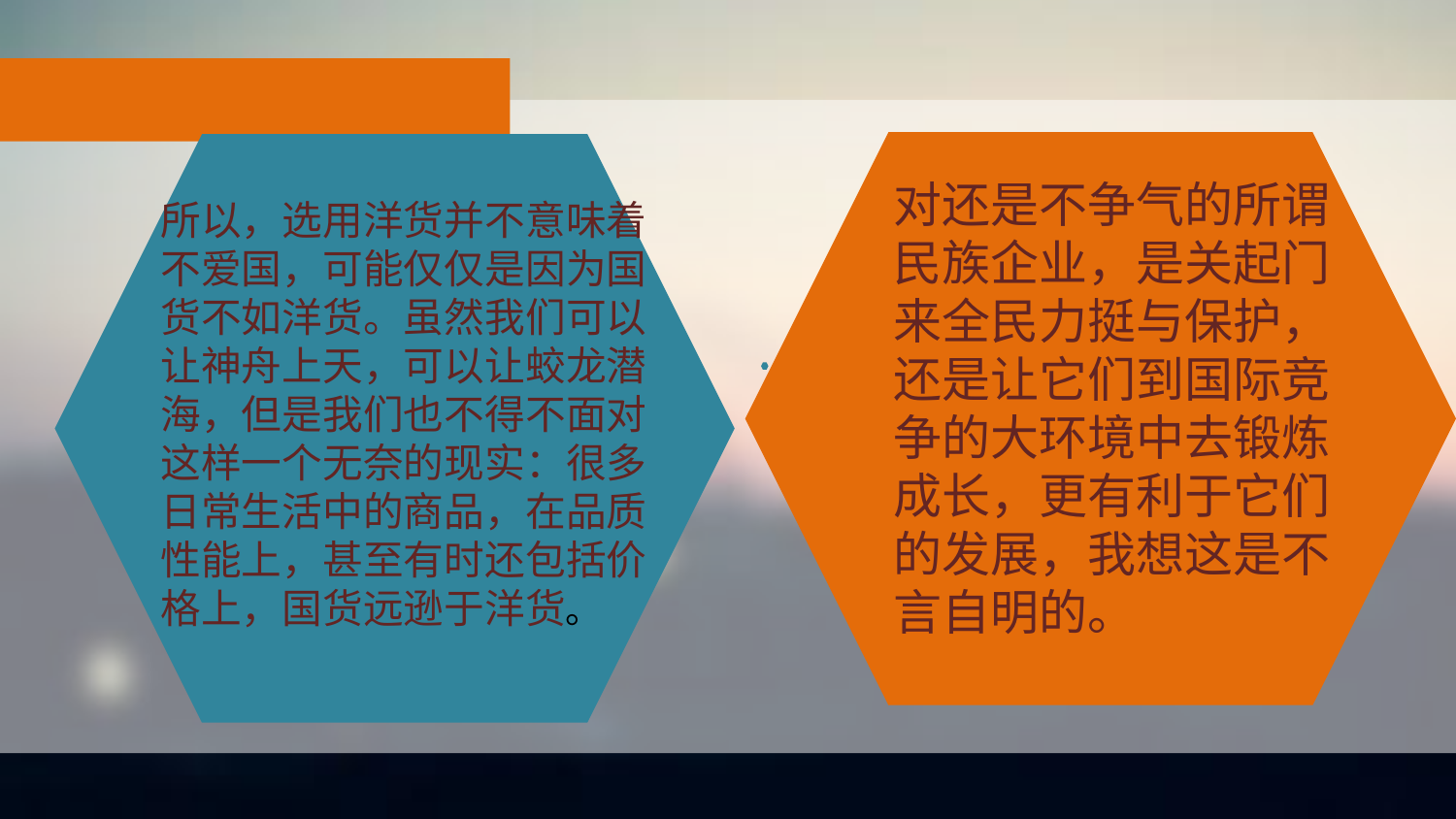

对还是不争气的所谓民族企业，是关起门来全民力挺与保护，还是让它们到国际竞争的大环境中去锻炼成长，更有利于它们的发展，我想这是不言自明的。
所以，选用洋货并不意味着不爱国，可能仅仅是因为国货不如洋货。虽然我们可以让神舟上天，可以让蛟龙潜海，但是我们也不得不面对这样一个无奈的现实：很多日常生活中的商品，在品质性能上，甚至有时还包括价格上，国货远逊于洋货。